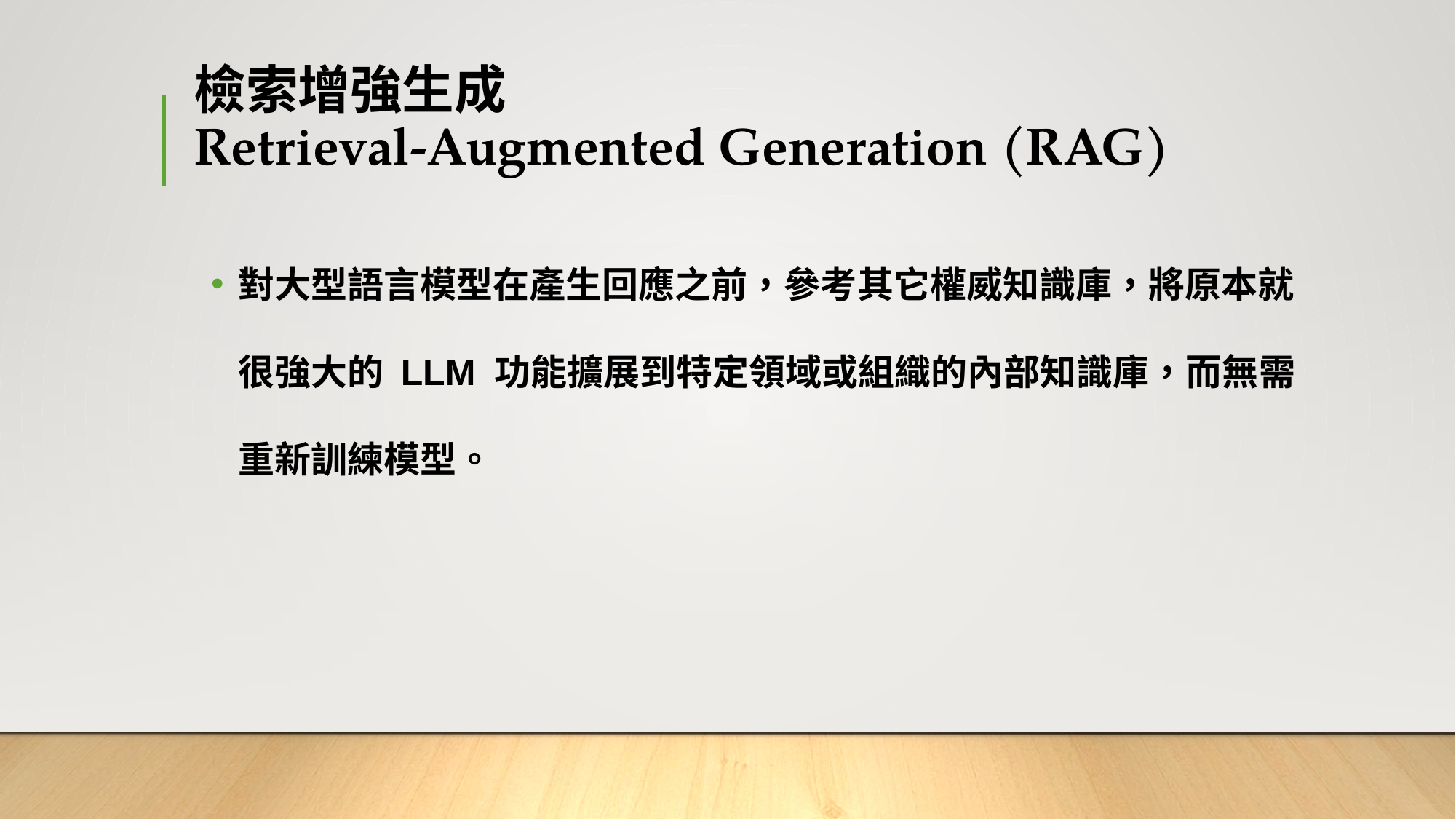

# 檢索增強生成 Retrieval-Augmented Generation (RAG)
對大型語言模型在產生回應之前，參考其它權威知識庫，將原本就很強大的 LLM 功能擴展到特定領域或組織的內部知識庫，而無需重新訓練模型。